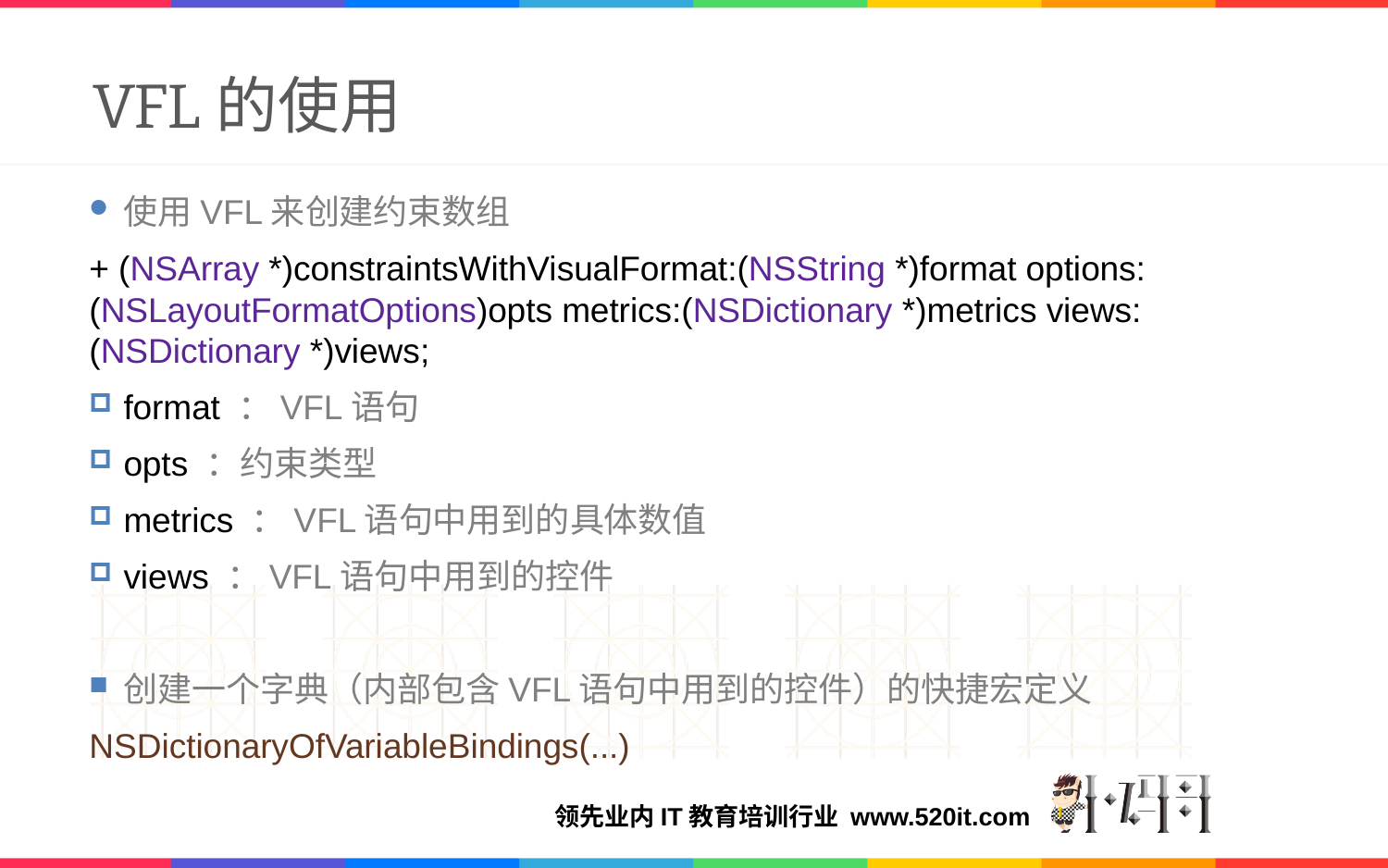

# VFL的使用
使用VFL来创建约束数组
+ (NSArray *)constraintsWithVisualFormat:(NSString *)format options:(NSLayoutFormatOptions)opts metrics:(NSDictionary *)metrics views:(NSDictionary *)views;
format ：VFL语句
opts ：约束类型
metrics ：VFL语句中用到的具体数值
views ：VFL语句中用到的控件

创建一个字典（内部包含VFL语句中用到的控件）的快捷宏定义
NSDictionaryOfVariableBindings(...)